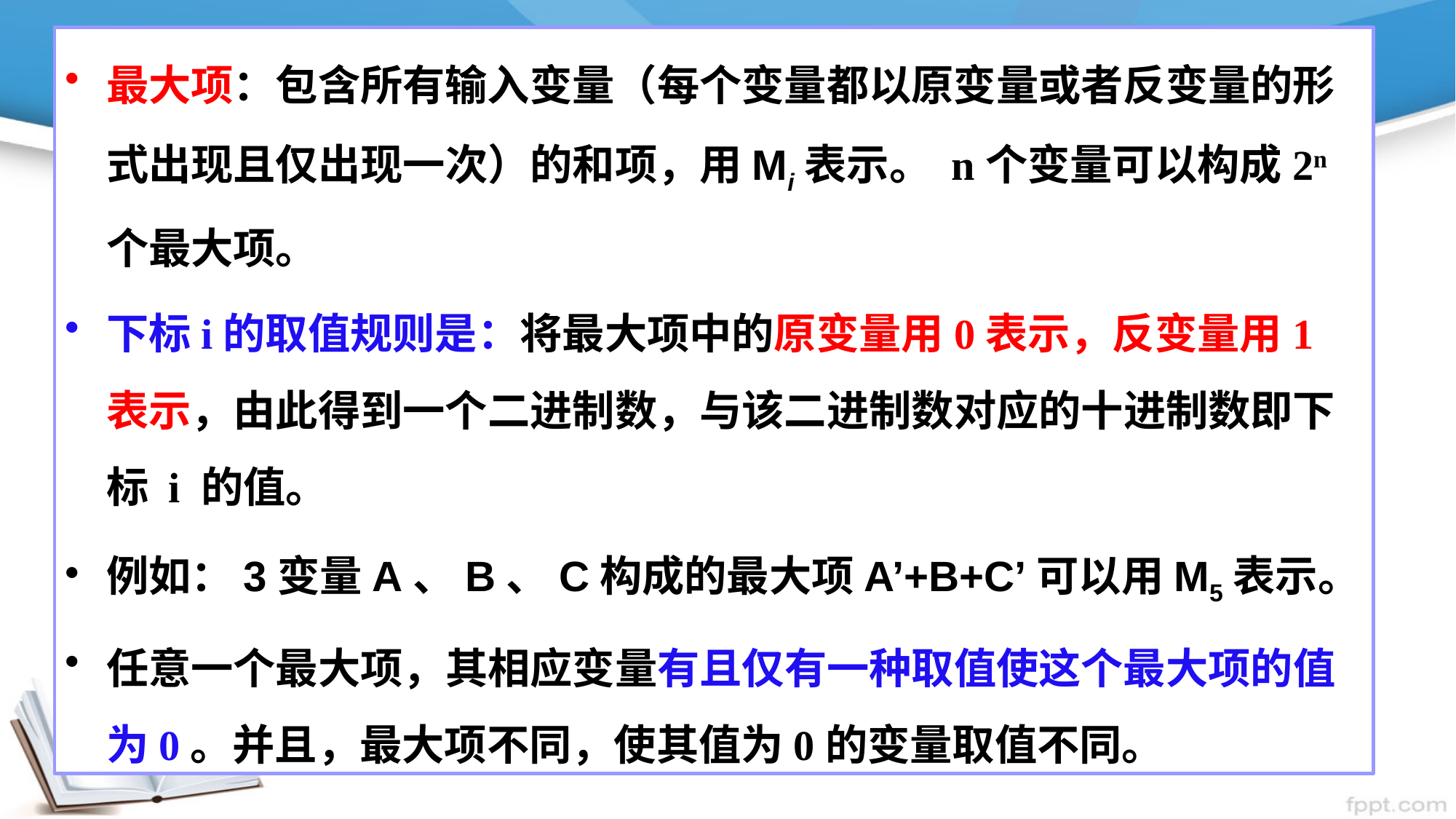

最大项：包含所有输入变量（每个变量都以原变量或者反变量的形式出现且仅出现一次）的和项，用Mi表示。 n个变量可以构成2n个最大项。
下标i的取值规则是：将最大项中的原变量用0表示，反变量用1表示，由此得到一个二进制数，与该二进制数对应的十进制数即下标 i 的值。
例如：3变量A、B、C构成的最大项A’+B+C’可以用M5表示。
任意一个最大项，其相应变量有且仅有一种取值使这个最大项的值为0。并且，最大项不同，使其值为0的变量取值不同。